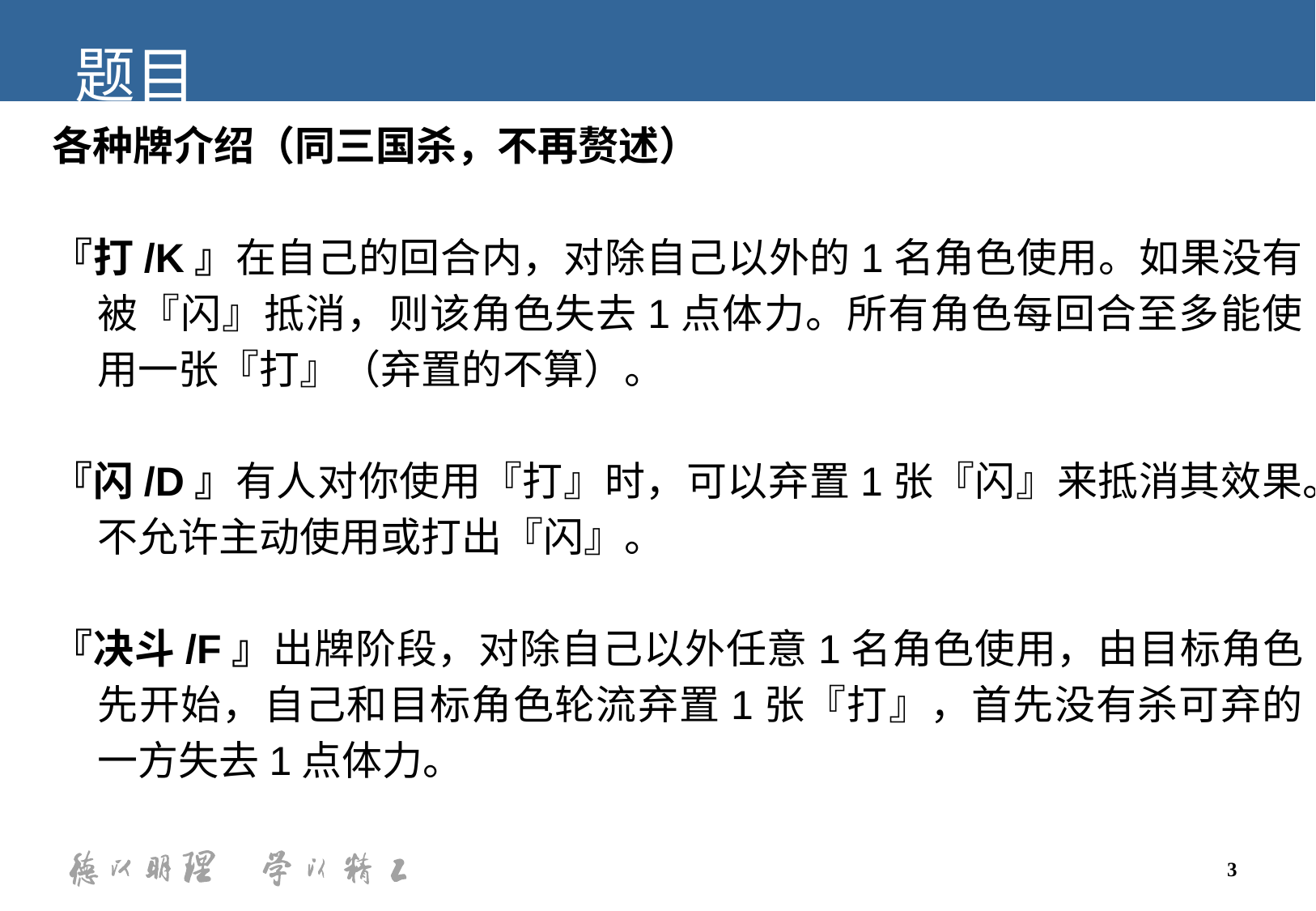

题目
各种牌介绍（同三国杀，不再赘述）

『打/K』在自己的回合内，对除自己以外的1名角色使用。如果没有被『闪』抵消，则该角色失去1点体力。所有角色每回合至多能使用一张『打』（弃置的不算）。

『闪/D』有人对你使用『打』时，可以弃置1张『闪』来抵消其效果。不允许主动使用或打出『闪』。

『决斗/F』出牌阶段，对除自己以外任意1名角色使用，由目标角色先开始，自己和目标角色轮流弃置1张『打』，首先没有杀可弃的一方失去1点体力。
3